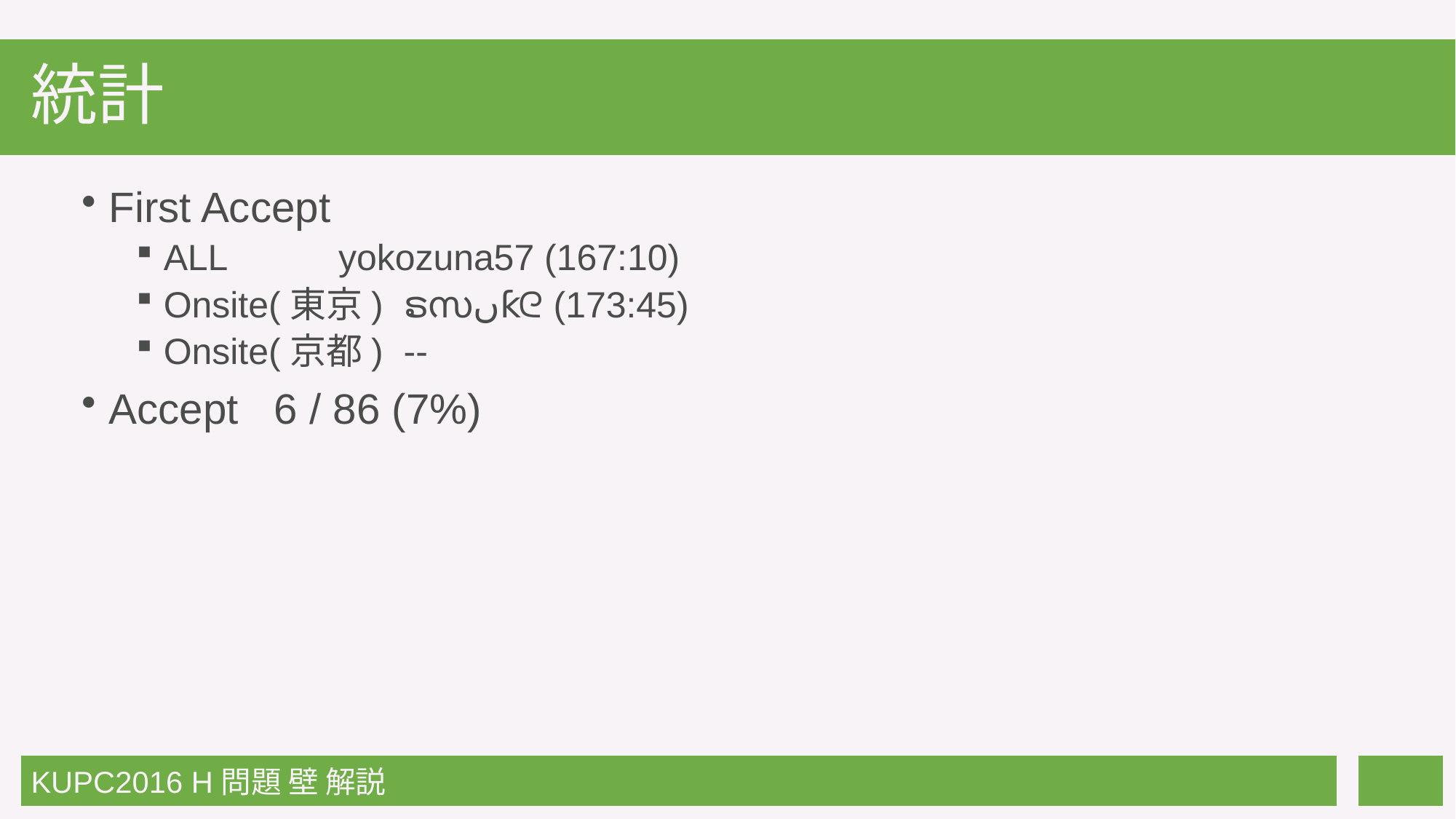

# 統計
First Accept
ALL           yokozuna57 (167:10)
Onsite(東京)  ຣസںƙᘓ (173:45)
Onsite(京都)  --
Accept   6 / 86 (7%)